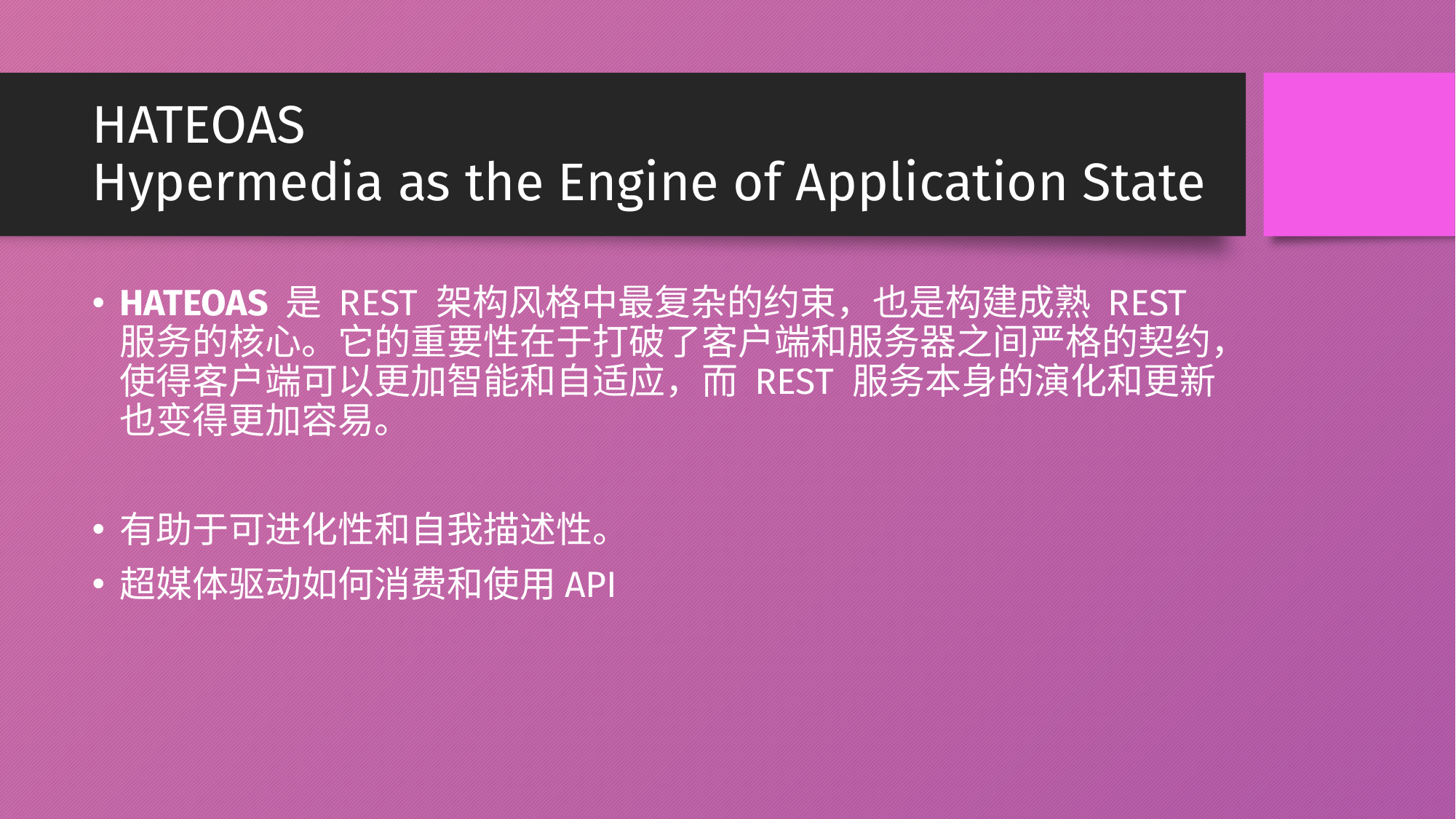

# HATEOAS Hypermedia as the Engine of Application State
HATEOAS 是 REST 架构风格中最复杂的约束，也是构建成熟 REST 服务的核心。它的重要性在于打破了客户端和服务器之间严格的契约，使得客户端可以更加智能和自适应，而 REST 服务本身的演化和更新也变得更加容易。

有助于可进化性和自我描述性。
超媒体驱动如何消费和使用API